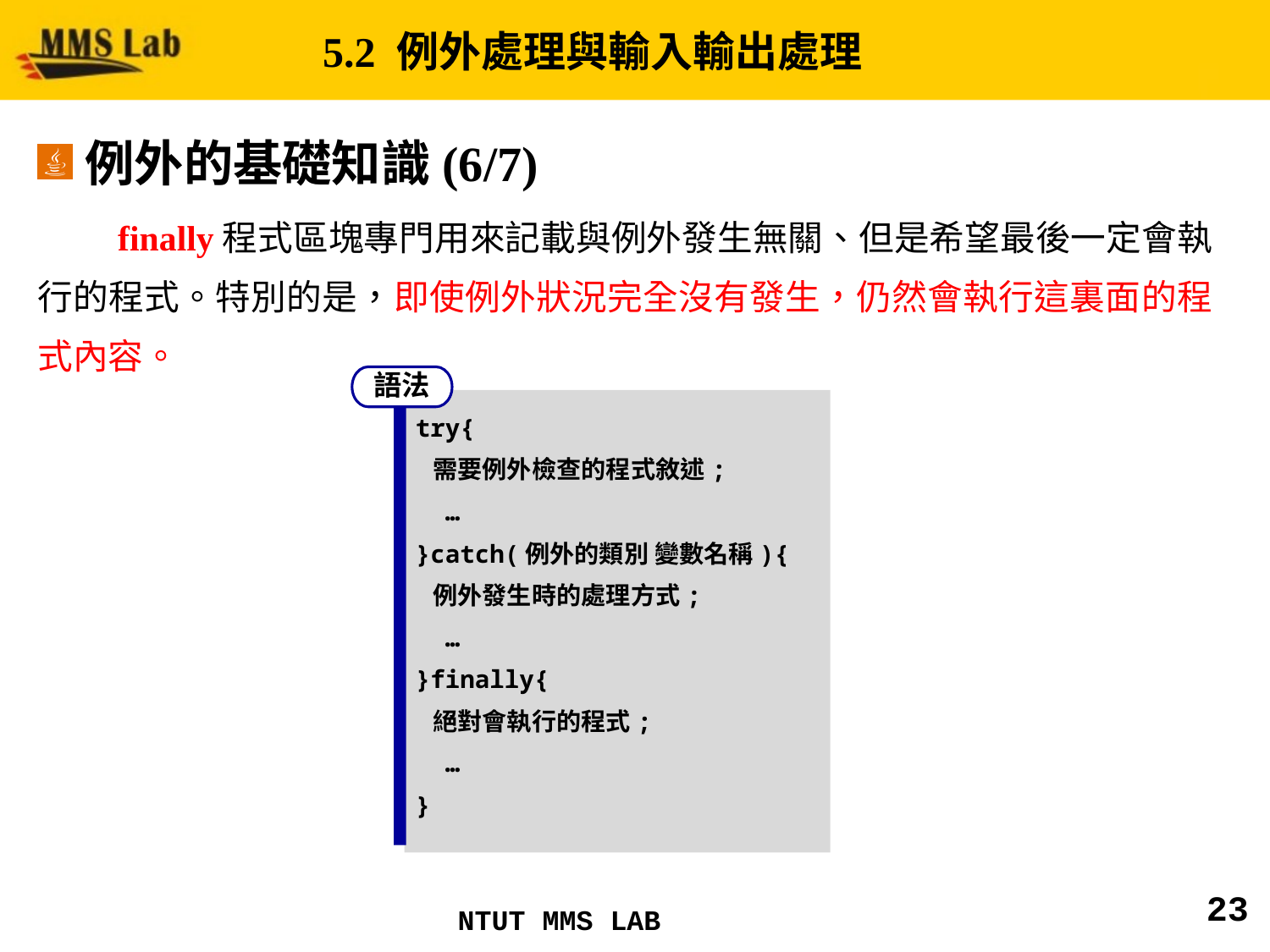

# 5.2 例外處理與輸入輸出處理
例外的基礎知識(6/7)
         finally程式區塊專門用來記載與例外發生無關、但是希望最後一定會執行的程式。特別的是，即使例外狀況完全沒有發生，仍然會執行這裏面的程式內容。

語法

try{
  需要例外檢查的程式敘述;
  …
}catch(例外的類別 變數名稱){
  例外發生時的處理方式;
  …
}finally{
  絕對會執行的程式;
  …
}
23
NTUT MMS LAB